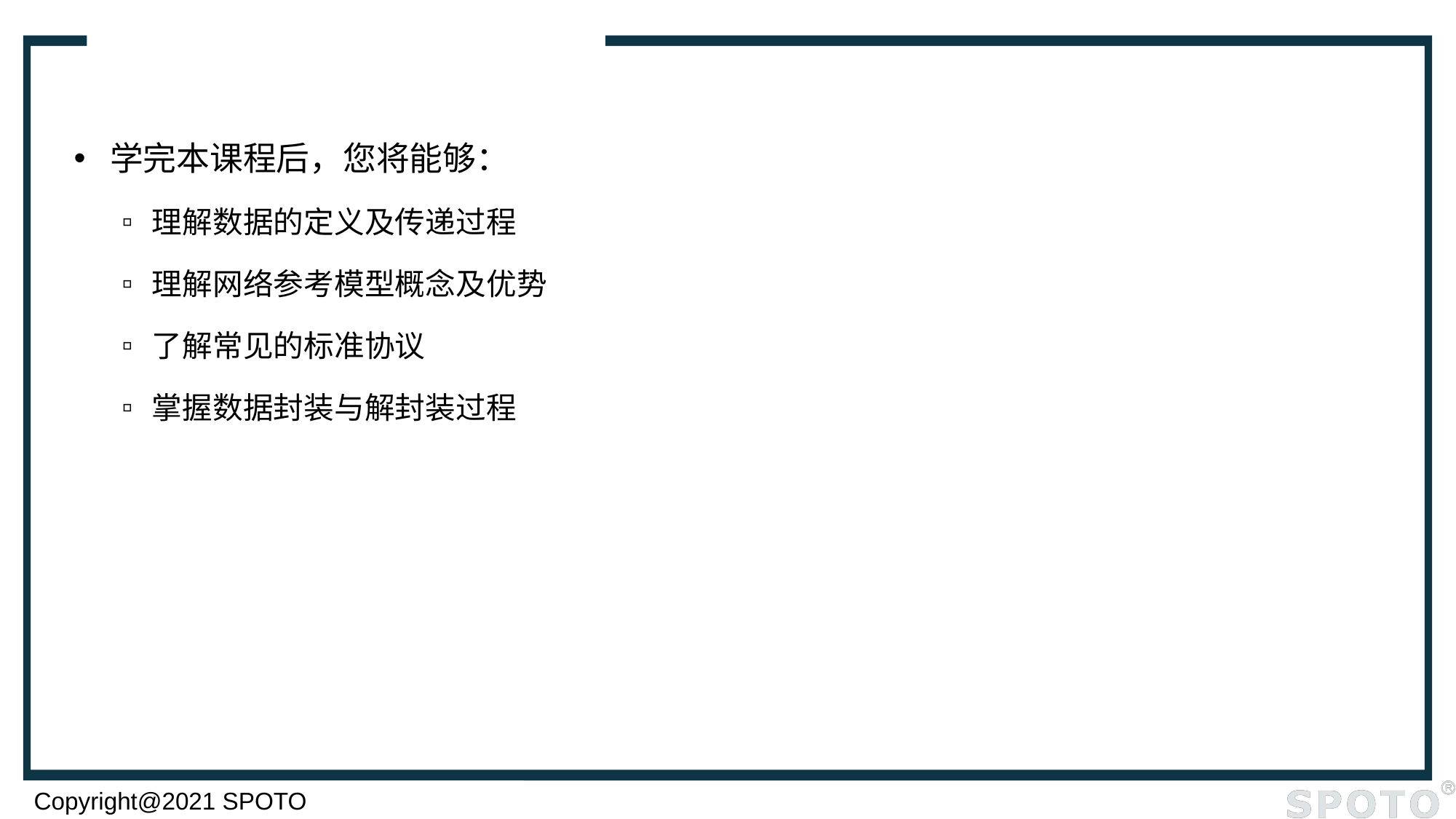

#
学完本课程后，您将能够：
理解数据的定义及传递过程
理解网络参考模型概念及优势
了解常见的标准协议
掌握数据封装与解封装过程